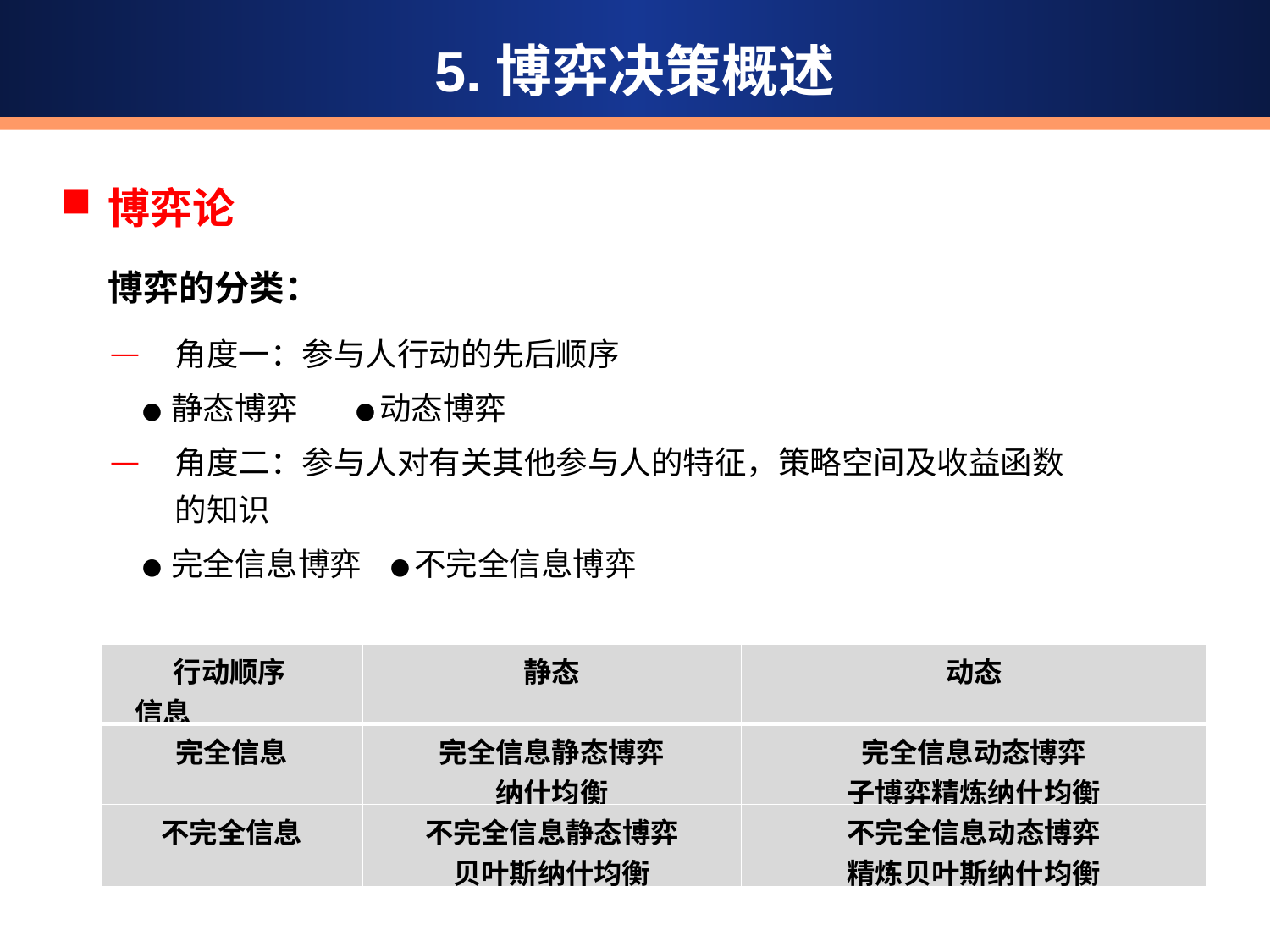

5.博弈决策概述
博弈论
博弈的分类：
角度一：参与人行动的先后顺序
       ● 静态博弈        ● 动态博弈
角度二：参与人对有关其他参与人的特征，策略空间及收益函数的知识
       ● 完全信息博弈    ● 不完全信息博弈
| 行动顺序 信息 | 静态 | 动态 |
| --- | --- | --- |
| 完全信息 | 完全信息静态博弈 纳什均衡 | 完全信息动态博弈 子博弈精炼纳什均衡 |
| 不完全信息 | 不完全信息静态博弈 贝叶斯纳什均衡 | 不完全信息动态博弈 精炼贝叶斯纳什均衡 |